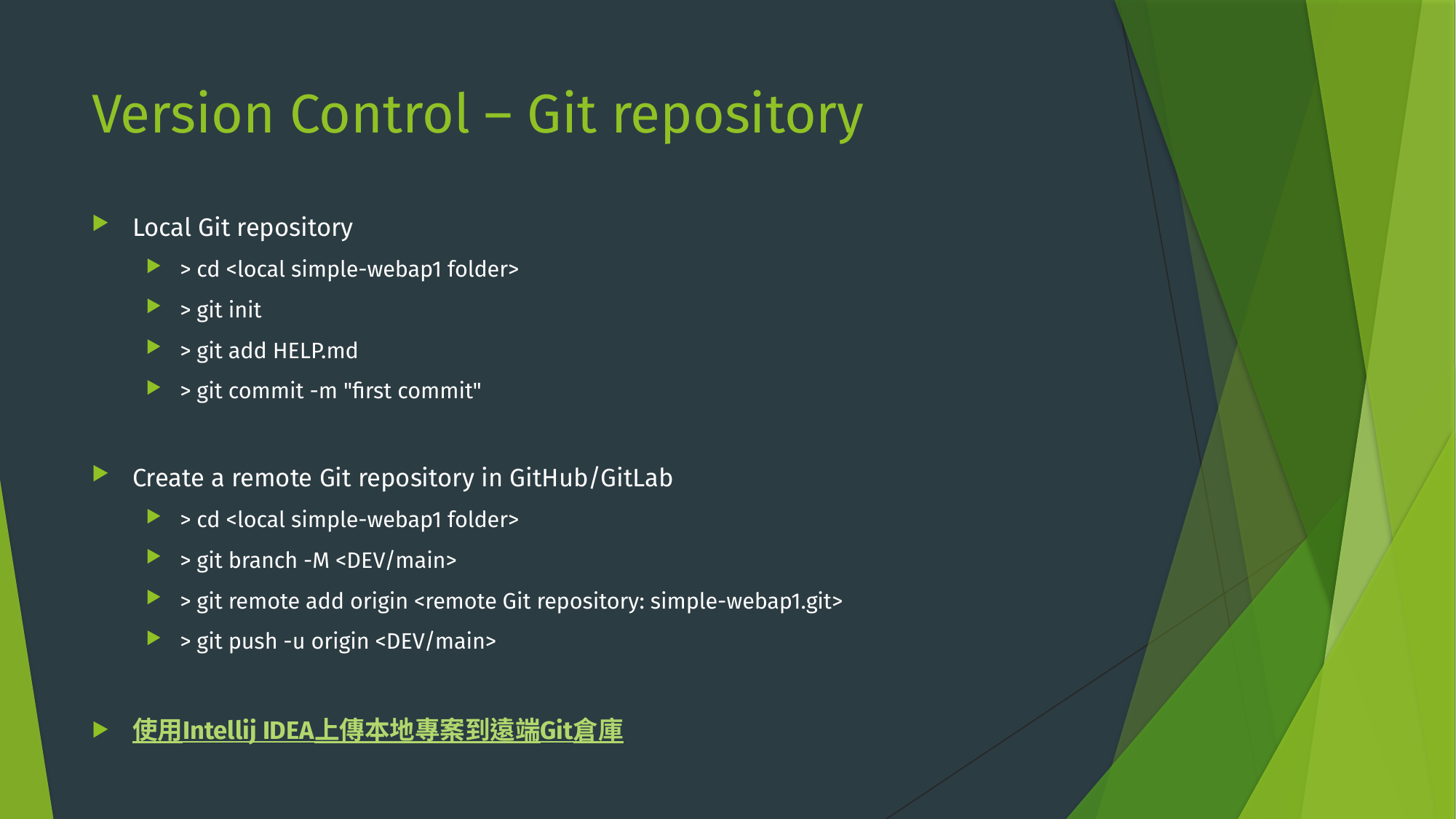

# Version Control – Git repository
Local Git repository
> cd <local simple-webap1 folder>
> git init
> git add HELP.md
> git commit -m "first commit"

Create a remote Git repository in GitHub/GitLab
> cd <local simple-webap1 folder>
> git branch -M <DEV/main>
> git remote add origin <remote Git repository: simple-webap1.git>
> git push -u origin <DEV/main>

使用Intellij IDEA上傳本地專案到遠端Git倉庫